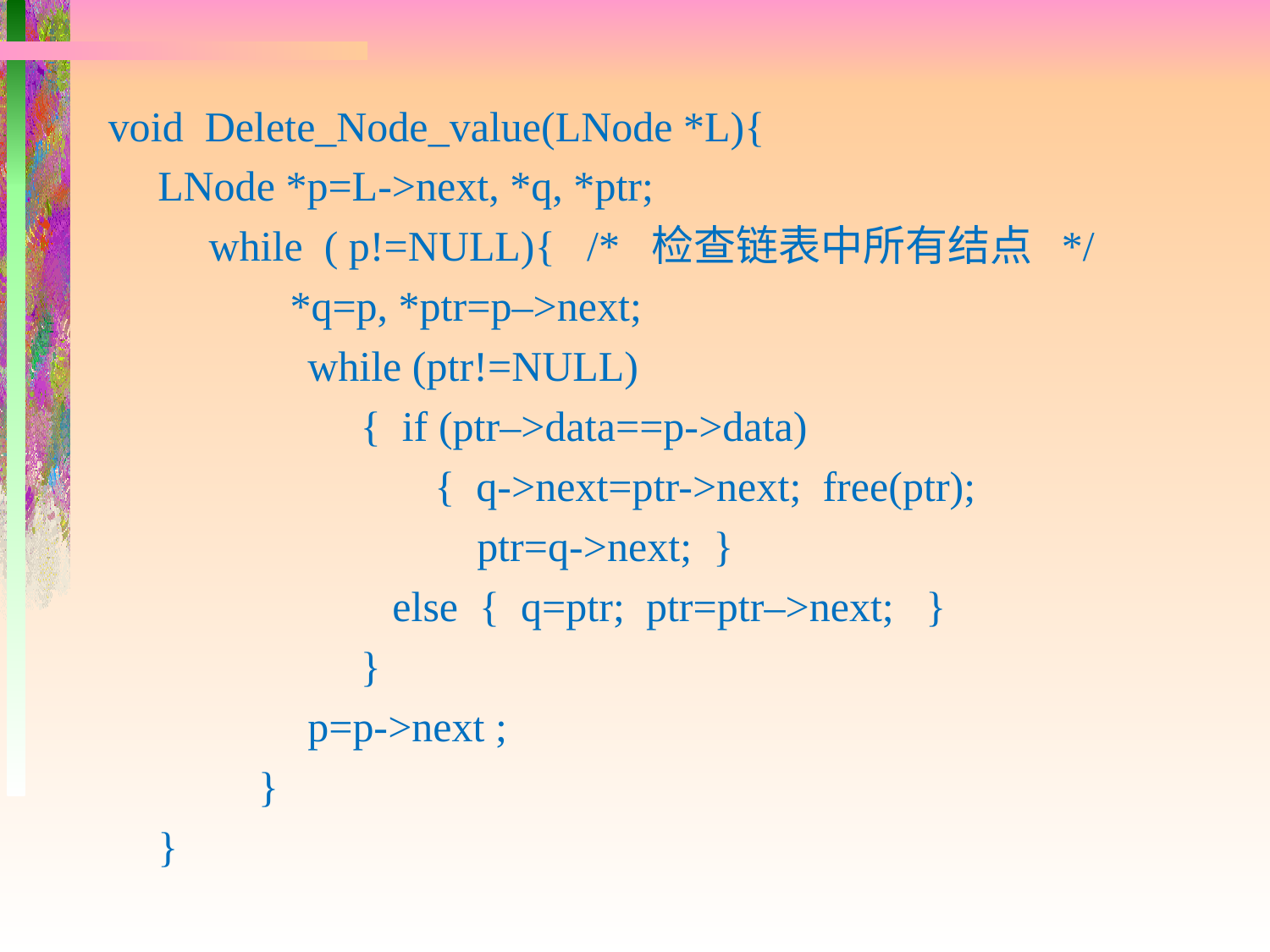

# void  Delete_Node_value(LNode *L){
LNode *p=L->next, *q, *ptr;
while  ( p!=NULL){   /*  检查链表中所有结点  */
   *q=p, *ptr=p–>next;
while (ptr!=NULL)
     {  if (ptr–>data==p->data)
            {  q->next=ptr->next;  free(ptr);
                ptr=q->next;  }
        else  {  q=ptr;  ptr=ptr–>next;   }
     }
p=p->next ;
}
}